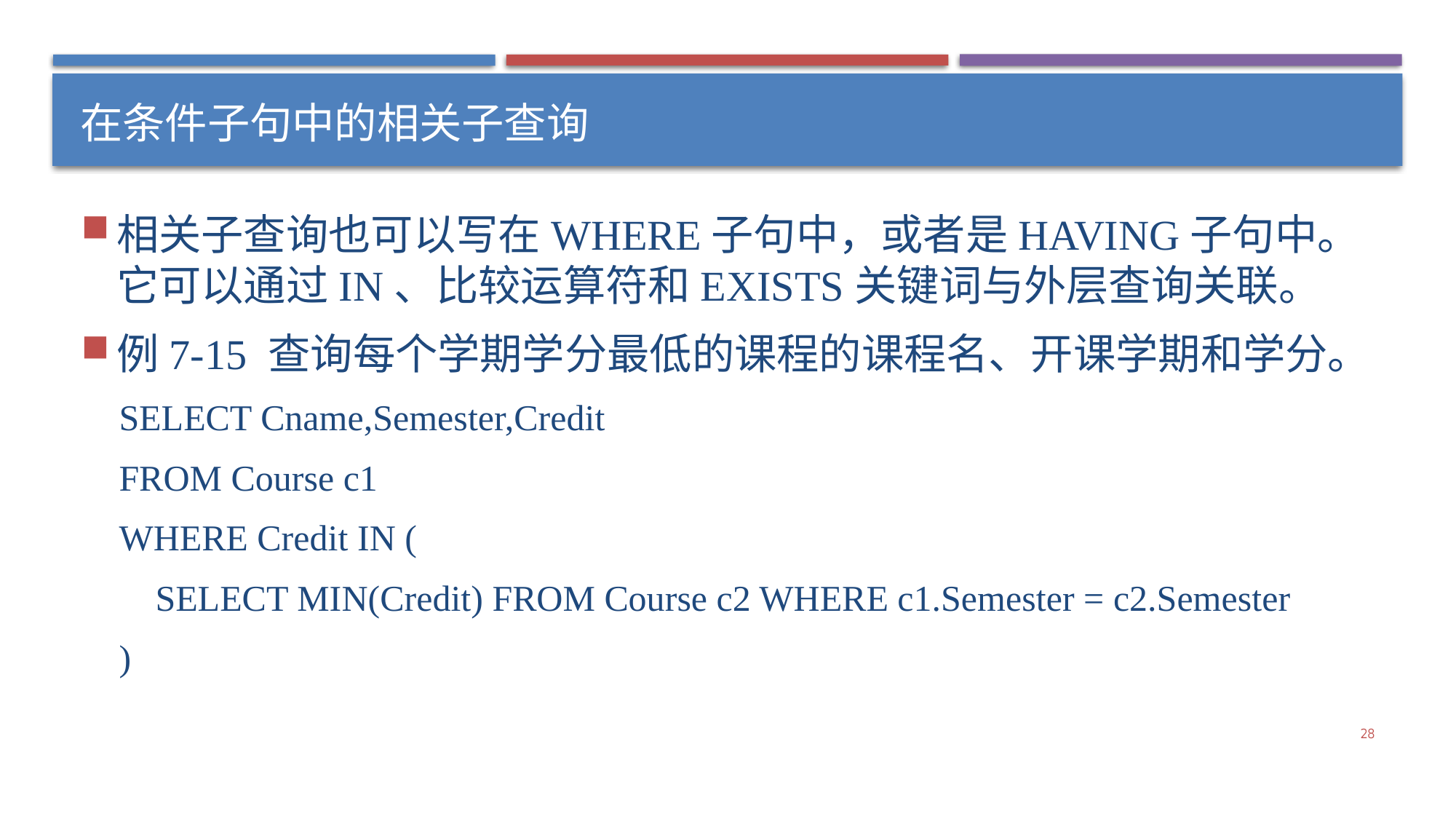

# 在条件子句中的相关子查询
相关子查询也可以写在WHERE子句中，或者是HAVING子句中。它可以通过IN、比较运算符和EXISTS关键词与外层查询关联。
例7-15 查询每个学期学分最低的课程的课程名、开课学期和学分。
SELECT Cname,Semester,Credit
FROM Course c1
WHERE Credit IN (
    SELECT MIN(Credit) FROM Course c2 WHERE c1.Semester = c2.Semester
)
28